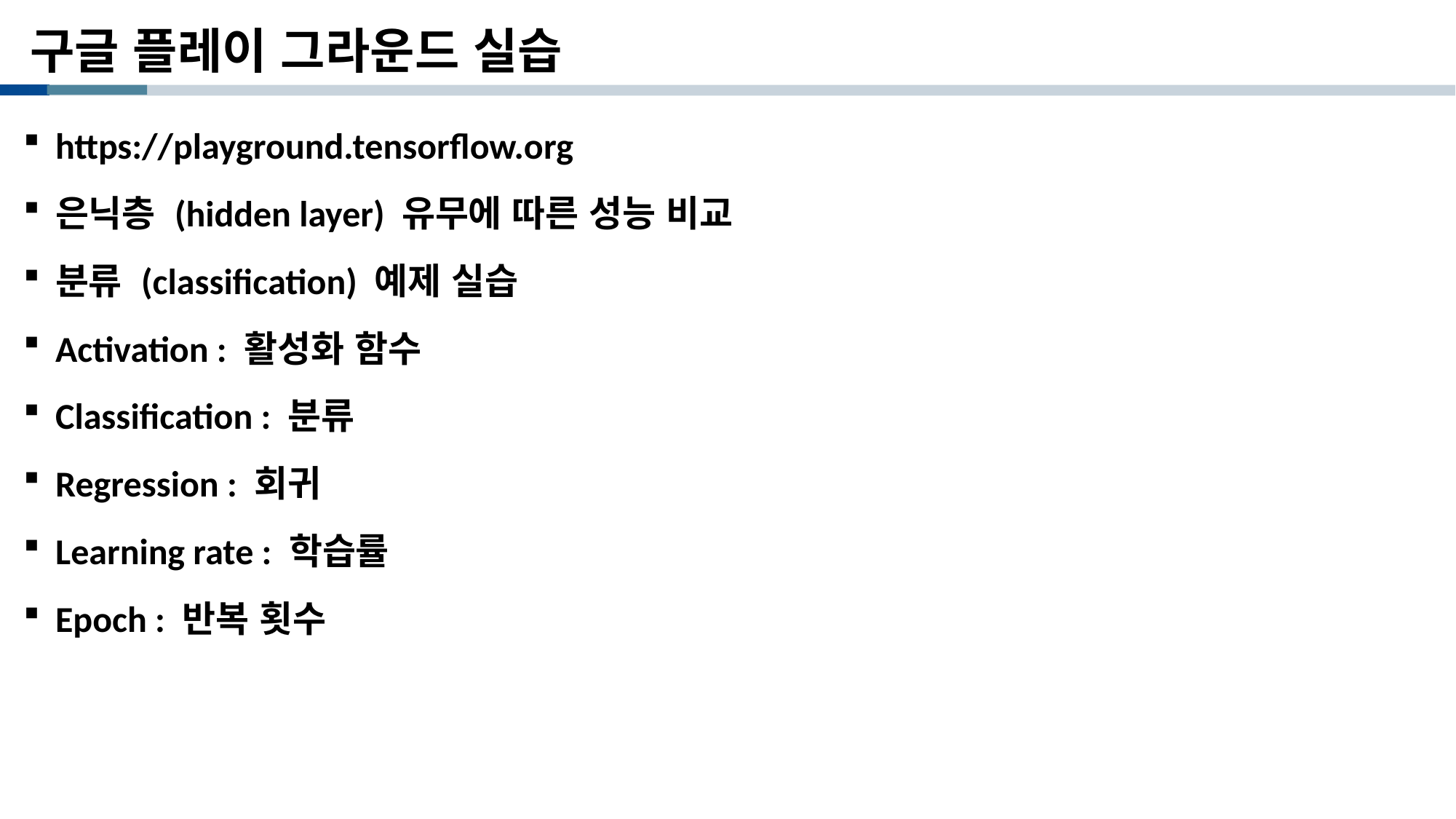

# 구글 플레이 그라운드 실습
https://playground.tensorflow.org
은닉층 (hidden layer) 유무에 따른 성능 비교
분류 (classification) 예제 실습
Activation : 활성화 함수
Classification : 분류
Regression : 회귀
Learning rate : 학습률
Epoch : 반복 횟수